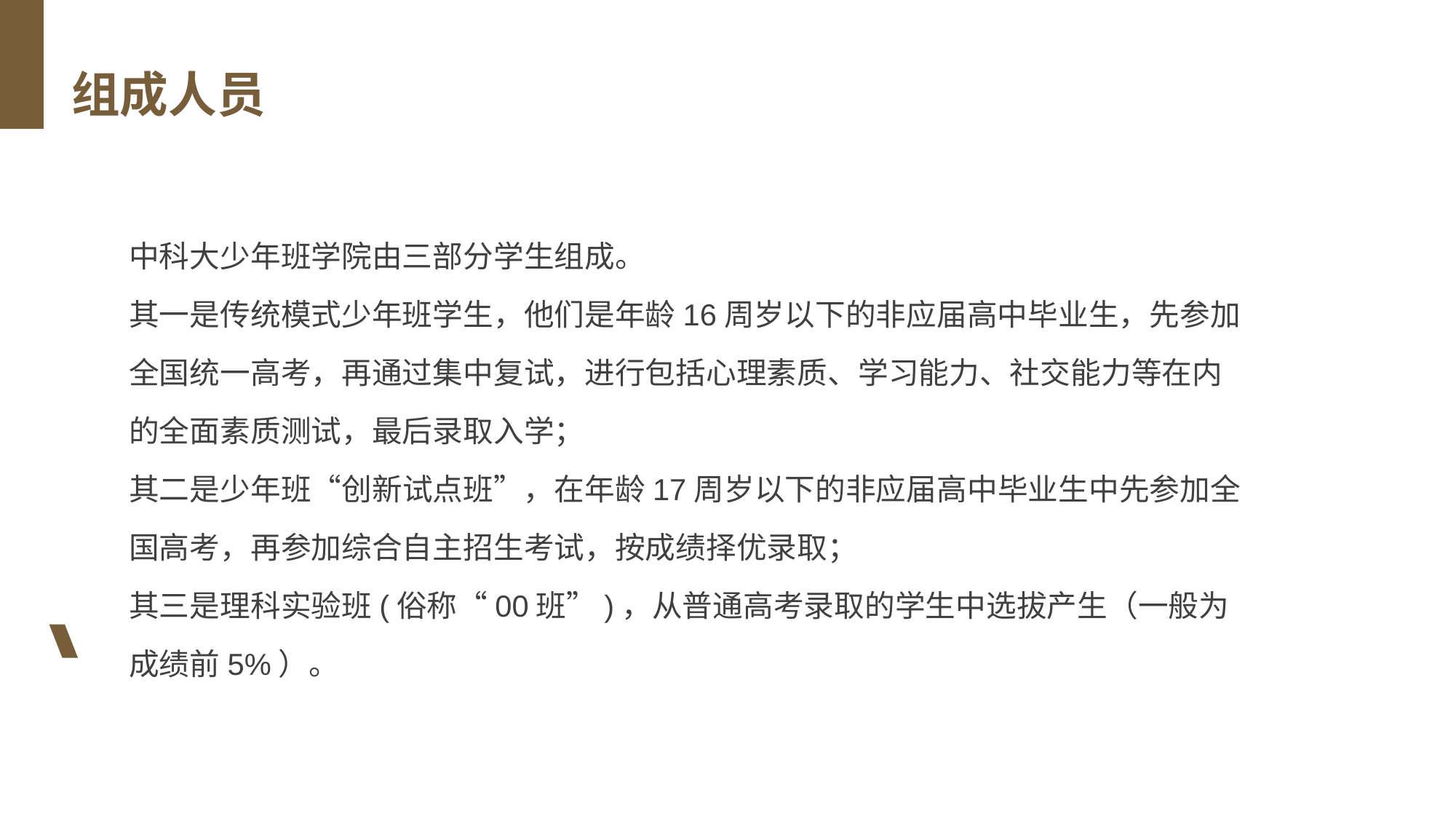

组成人员
中科大少年班学院由三部分学生组成。
其一是传统模式少年班学生，他们是年龄16周岁以下的非应届高中毕业生，先参加全国统一高考，再通过集中复试，进行包括心理素质、学习能力、社交能力等在内的全面素质测试，最后录取入学；
其二是少年班“创新试点班”，在年龄17周岁以下的非应届高中毕业生中先参加全国高考，再参加综合自主招生考试，按成绩择优录取；
其三是理科实验班(俗称“00班”)，从普通高考录取的学生中选拔产生（一般为成绩前5%）。